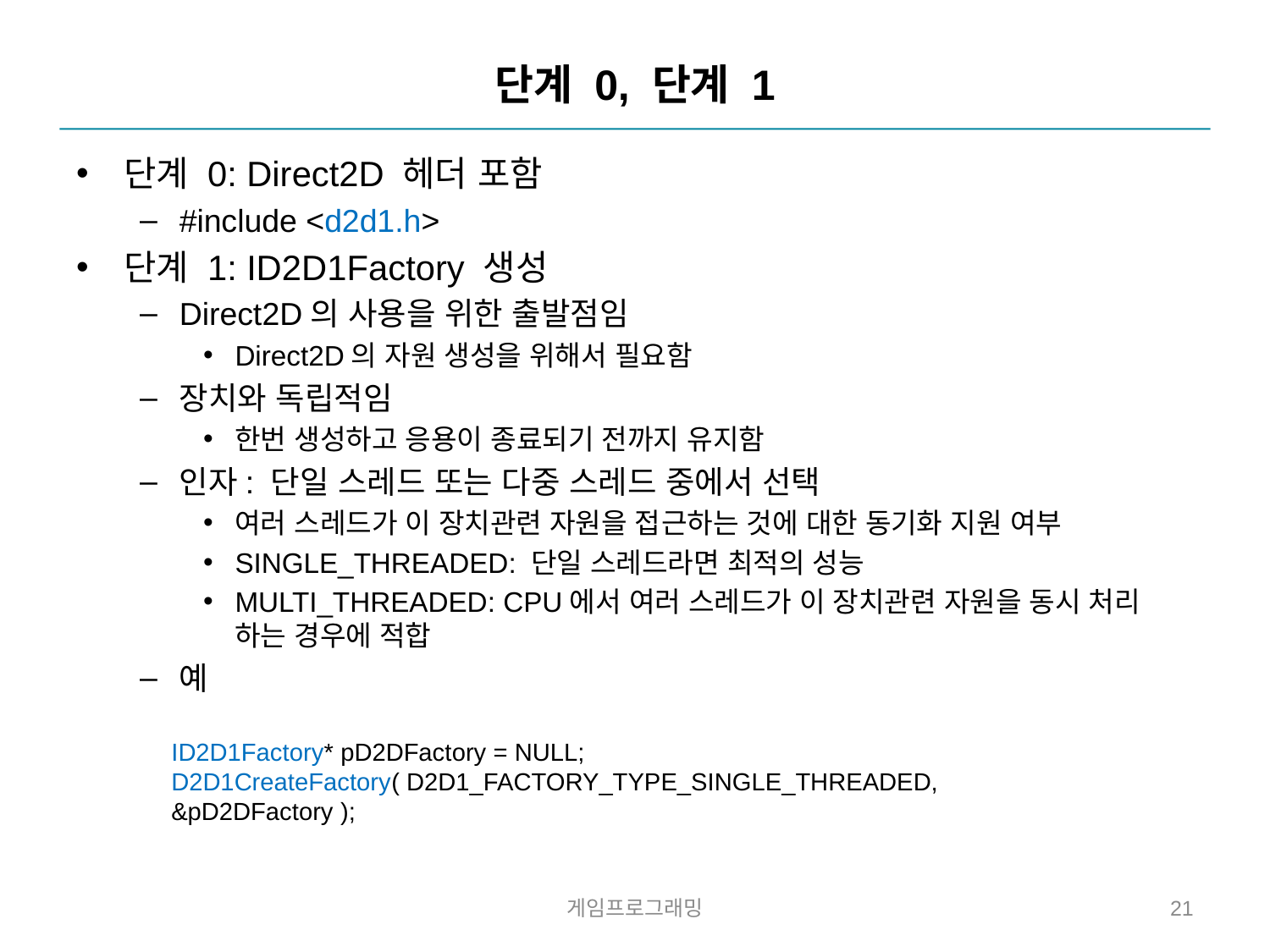

# 단계 0, 단계 1
단계 0: Direct2D 헤더 포함
#include <d2d1.h>
단계 1: ID2D1Factory 생성
Direct2D의 사용을 위한 출발점임
Direct2D의 자원 생성을 위해서 필요함
장치와 독립적임
한번 생성하고 응용이 종료되기 전까지 유지함
인자: 단일 스레드 또는 다중 스레드 중에서 선택
여러 스레드가 이 장치관련 자원을 접근하는 것에 대한 동기화 지원 여부
SINGLE_THREADED: 단일 스레드라면 최적의 성능
MULTI_THREADED: CPU에서 여러 스레드가 이 장치관련 자원을 동시 처리 하는 경우에 적합
예

ID2D1Factory* pD2DFactory = NULL;
D2D1CreateFactory( D2D1_FACTORY_TYPE_SINGLE_THREADED, &pD2DFactory );
게임프로그래밍
21